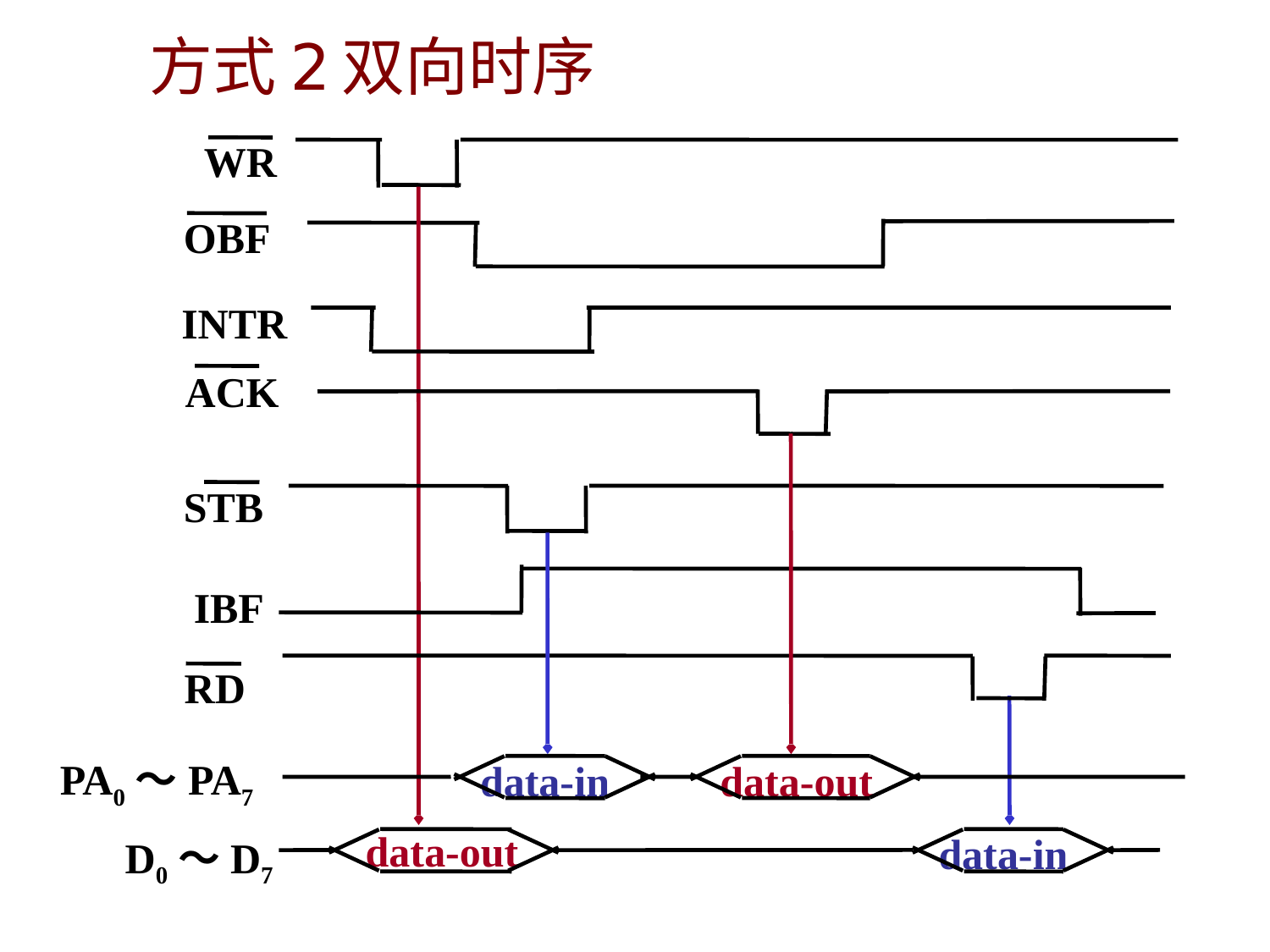

# 方式2双向时序

WR

OBF

INTR

ACK

STB

IBF

RD

PA0～PA7
data-in
data-out

data-out
data-in

D0～D7